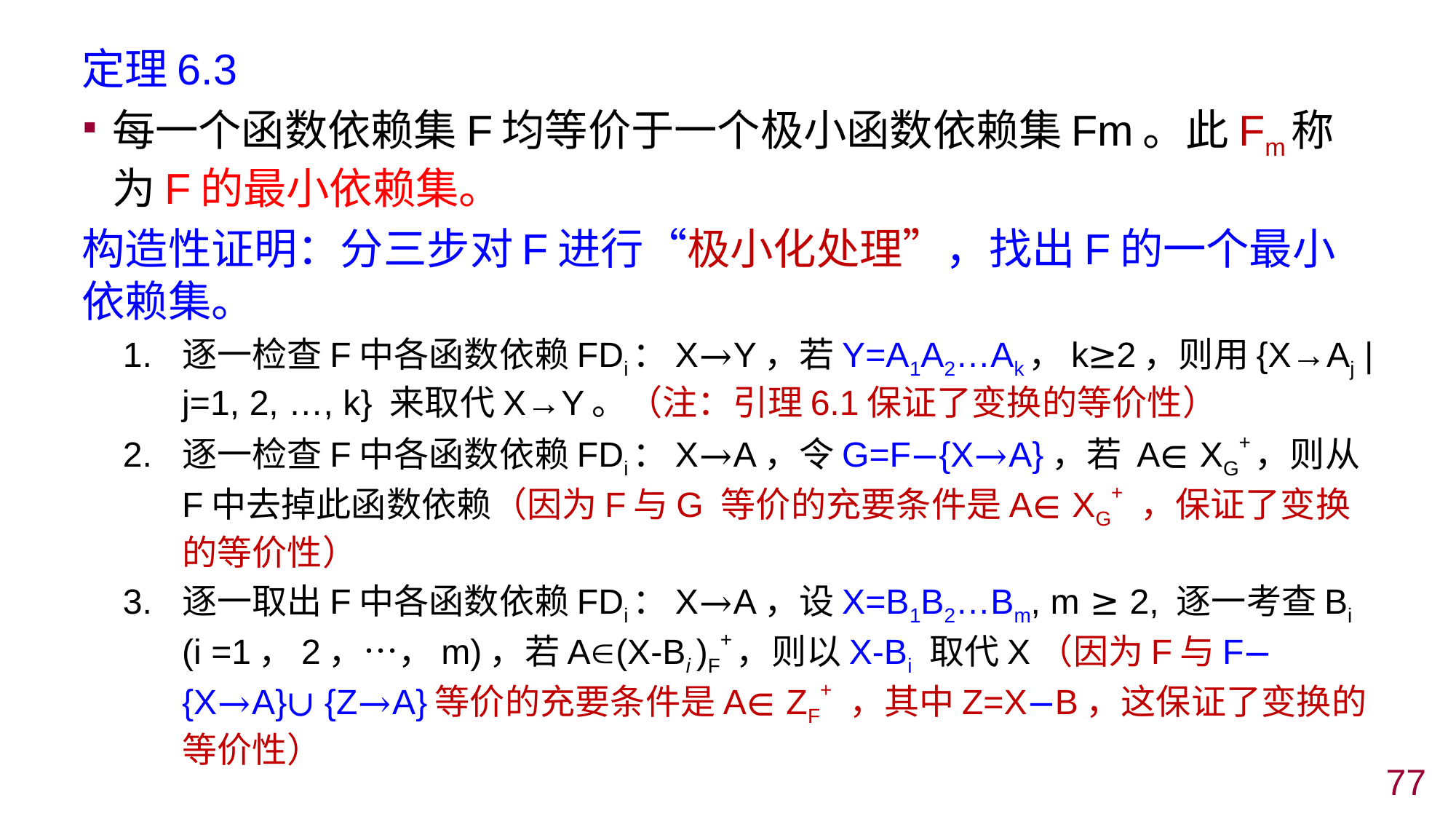

定理6.3
每一个函数依赖集F均等价于一个极小函数依赖集Fm。此Fm称为F的最小依赖集。
构造性证明：分三步对F进行“极小化处理”，找出F的一个最小依赖集。
逐一检查F中各函数依赖FDi：X→Y，若Y=A1A2…Ak，k≥2，则用{X→Aj | j=1, 2, …, k} 来取代X→Y。（注：引理6.1保证了变换的等价性）
逐一检查F中各函数依赖FDi：X→A，令G=F−{X→A}，若 A∈ XG+，则从F中去掉此函数依赖（因为F与G 等价的充要条件是A∈ XG+ ，保证了变换的等价性）
逐一取出F中各函数依赖FDi：X→A，设X=B1B2…Bm, m ≥ 2, 逐一考查Bi (i =1，2，…，m)，若A∈(X-Bi )F+，则以X-Bi 取代X（因为F与F−{X→A}∪ {Z→A}等价的充要条件是A∈ ZF+ ，其中Z=X−B，这保证了变换的等价性）
77